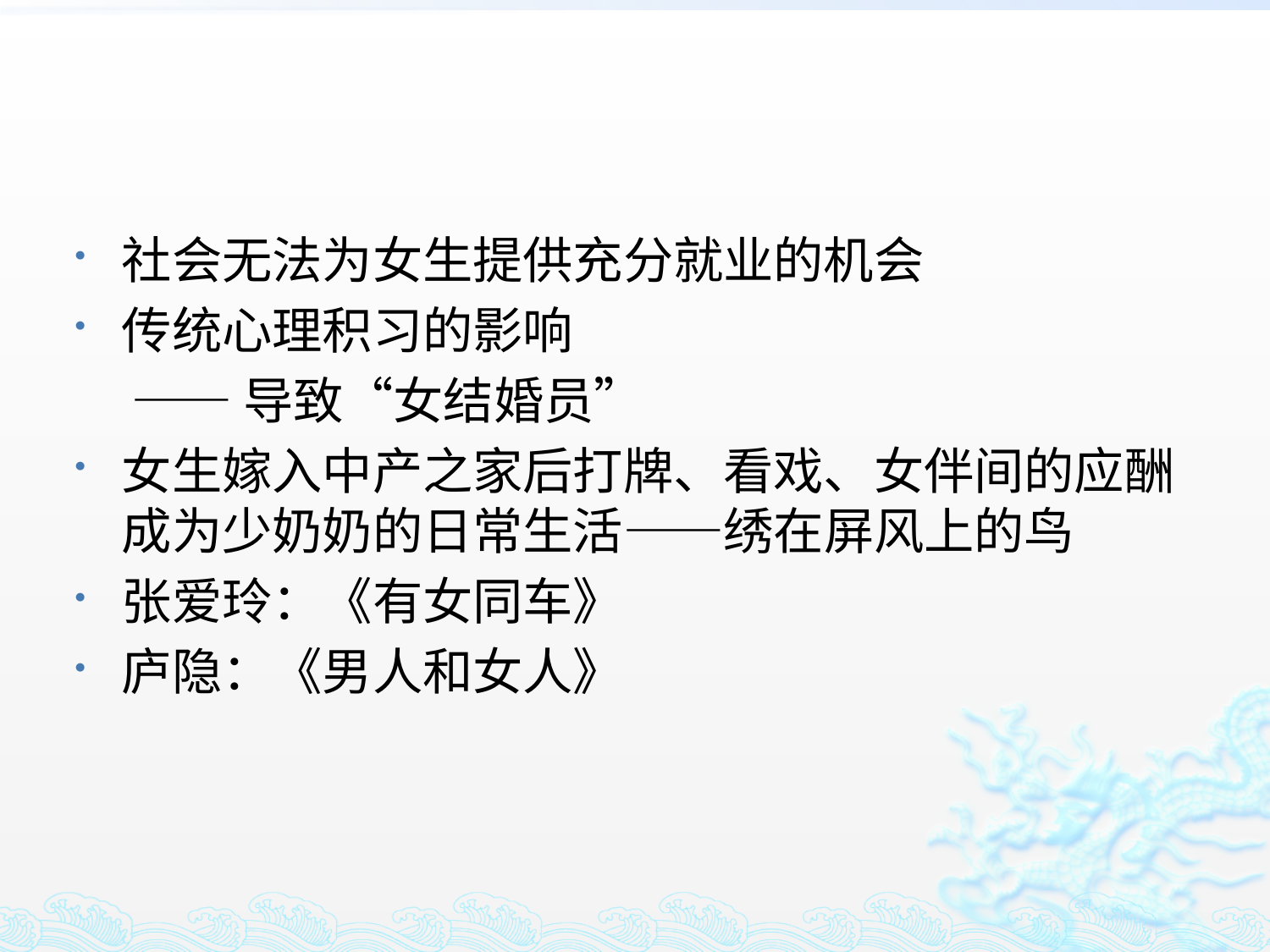

#
社会无法为女生提供充分就业的机会
传统心理积习的影响
     ——导致“女结婚员”
女生嫁入中产之家后打牌、看戏、女伴间的应酬成为少奶奶的日常生活——绣在屏风上的鸟
张爱玲：《有女同车》
庐隐：《男人和女人》